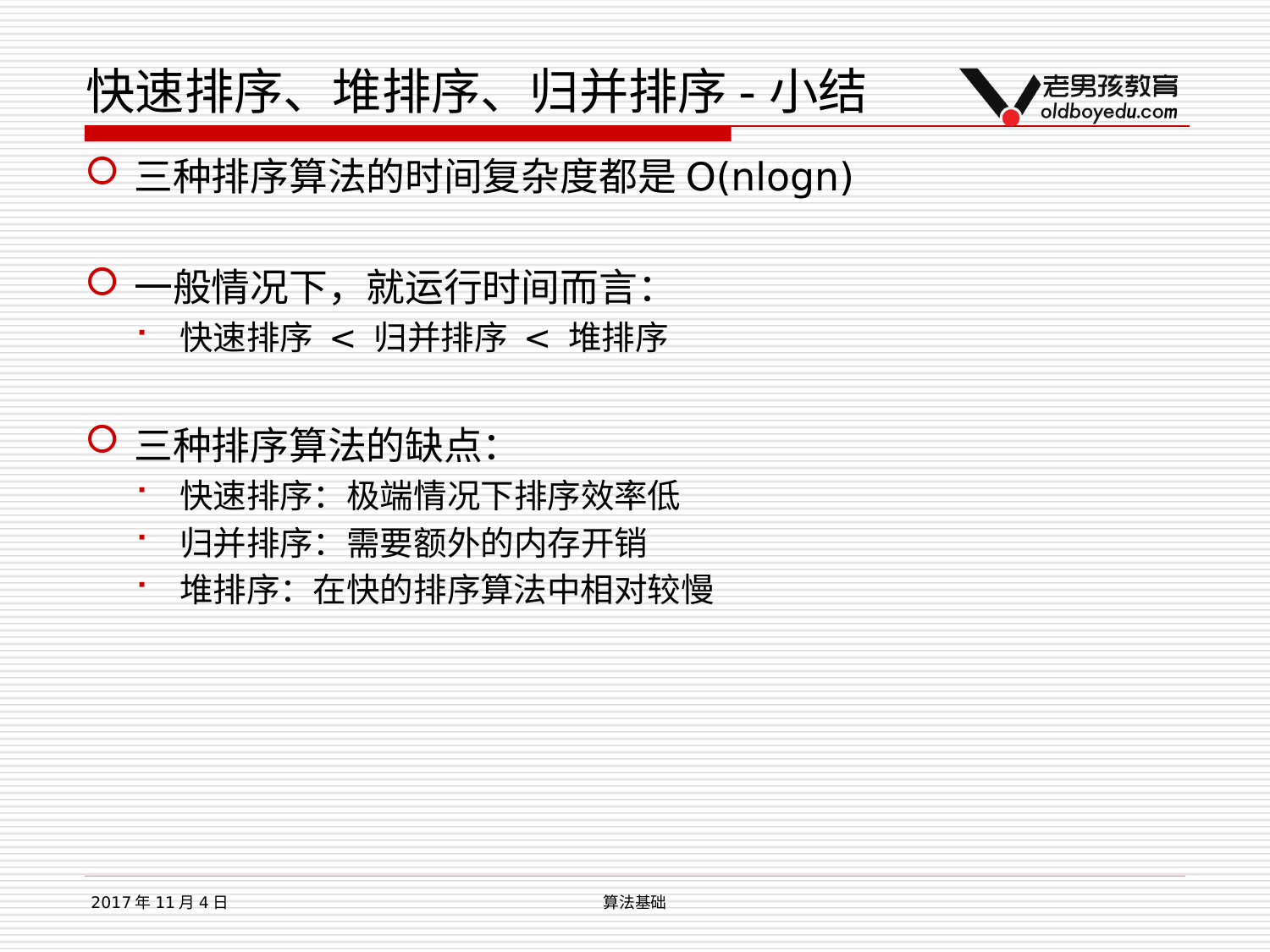

# 快速排序、堆排序、归并排序-小结
三种排序算法的时间复杂度都是O(nlogn)

一般情况下，就运行时间而言：
快速排序 < 归并排序 < 堆排序

三种排序算法的缺点：
快速排序：极端情况下排序效率低
归并排序：需要额外的内存开销
堆排序：在快的排序算法中相对较慢
2017年11月4日
算法基础
37